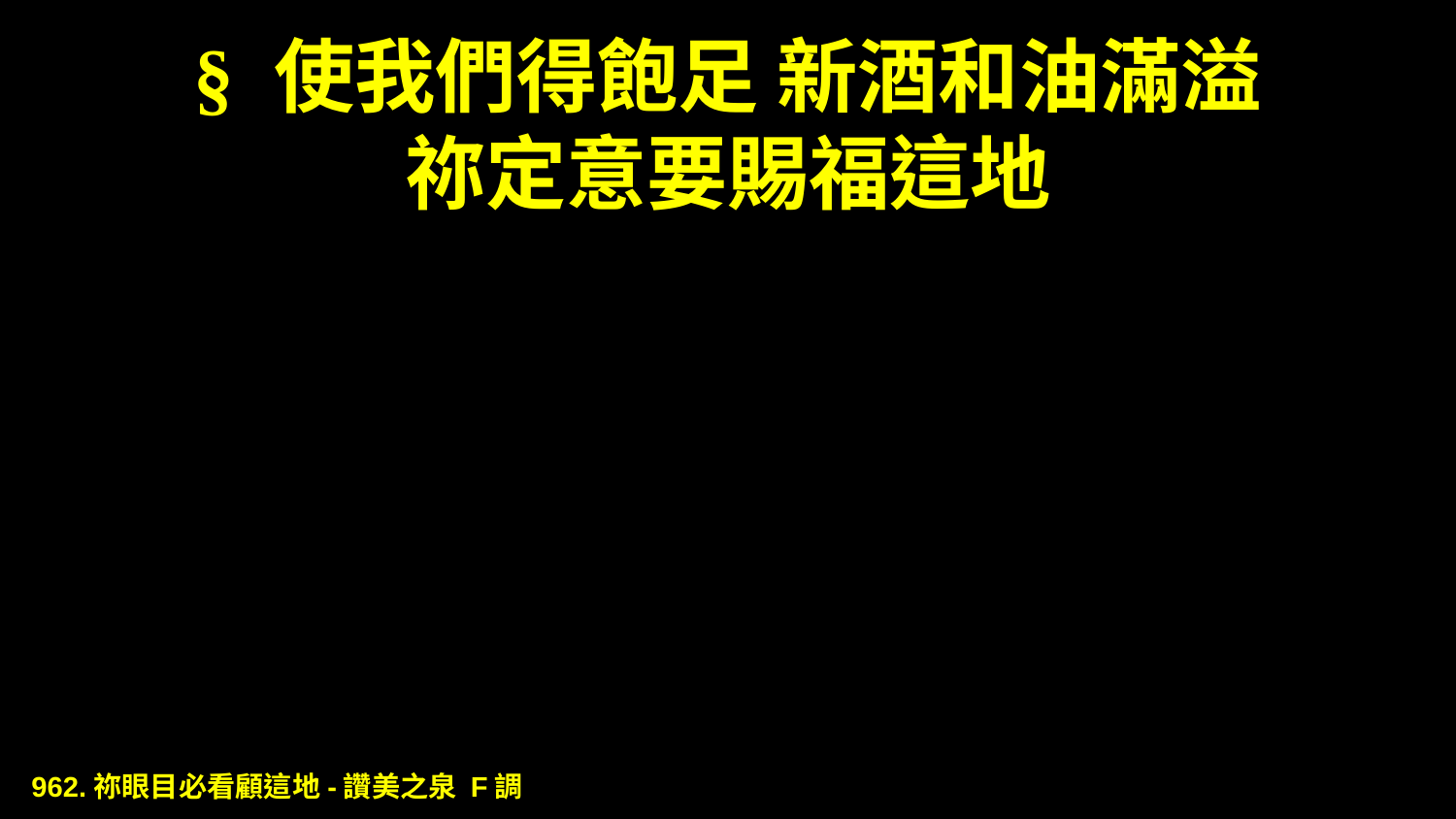

# § 使我們得飽足 新酒和油滿溢 祢定意要賜福這地
962.祢眼目必看顧這地-讚美之泉 F調